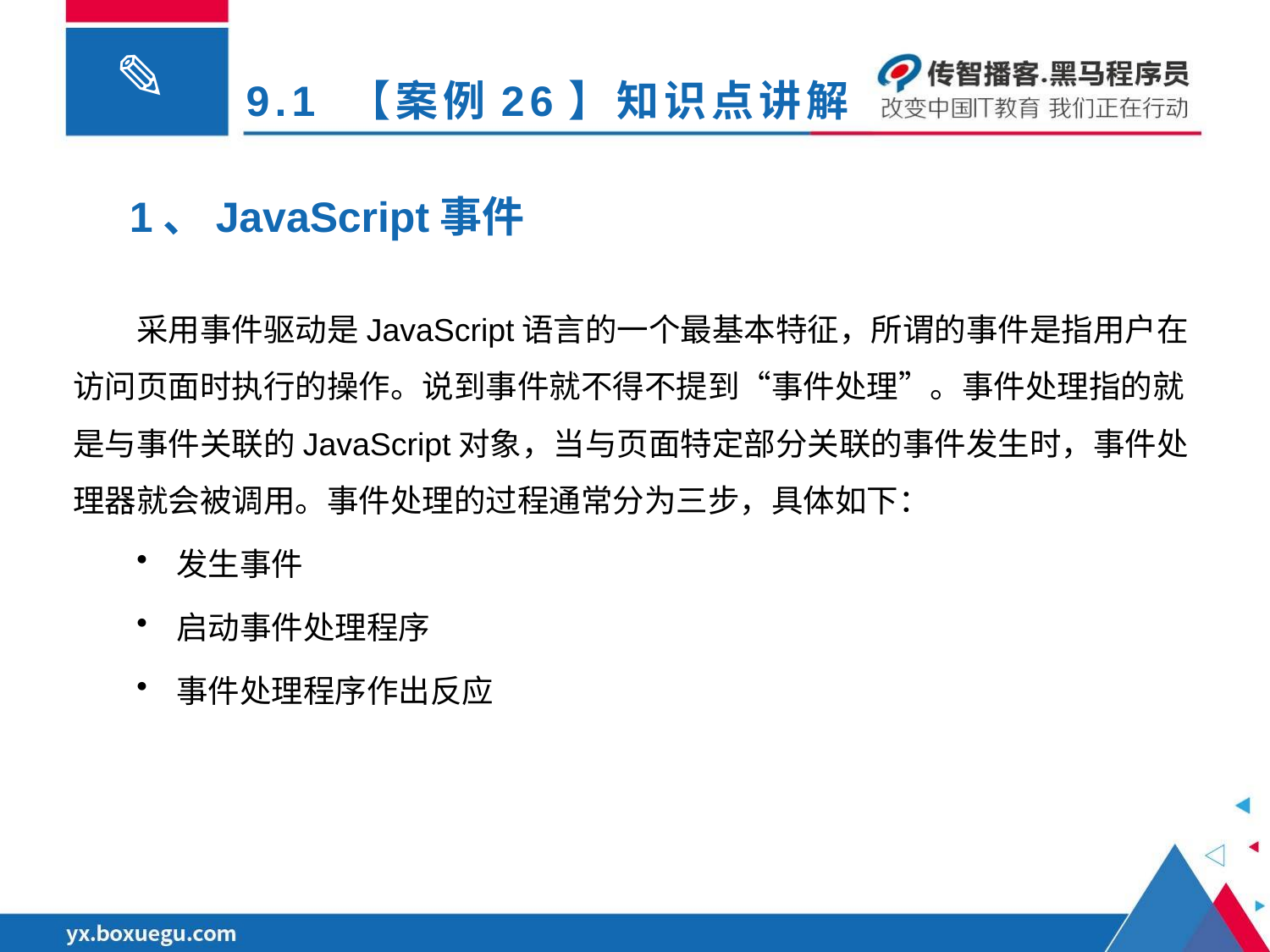

# 9.1 【案例26】知识点讲解
1、JavaScript事件
采用事件驱动是JavaScript语言的一个最基本特征，所谓的事件是指用户在访问页面时执行的操作。说到事件就不得不提到“事件处理”。事件处理指的就是与事件关联的JavaScript对象，当与页面特定部分关联的事件发生时，事件处理器就会被调用。事件处理的过程通常分为三步，具体如下：
发生事件
启动事件处理程序
事件处理程序作出反应